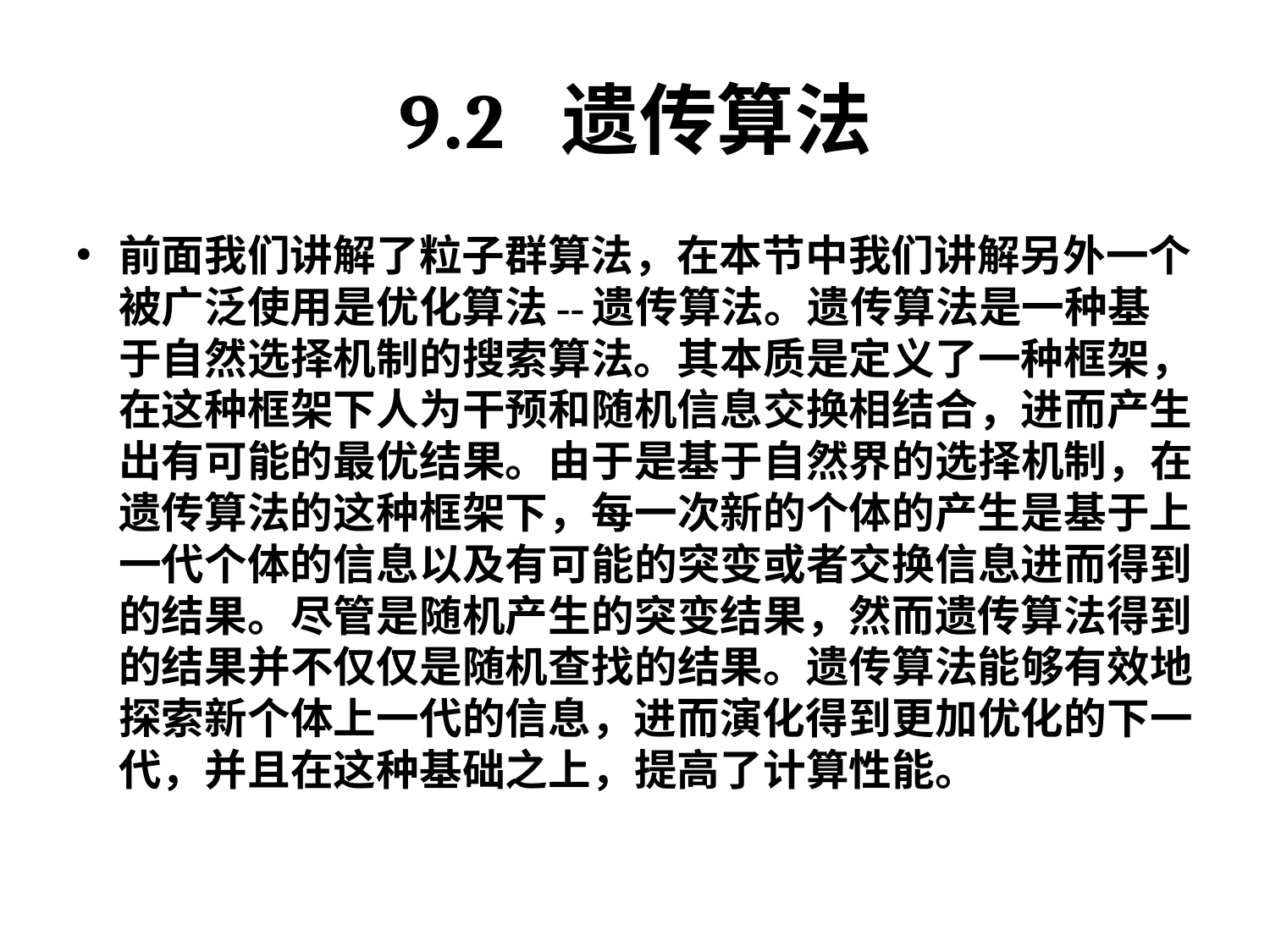

# 9.2  遗传算法
前面我们讲解了粒子群算法，在本节中我们讲解另外一个被广泛使用是优化算法--遗传算法。遗传算法是一种基于自然选择机制的搜索算法。其本质是定义了一种框架，在这种框架下人为干预和随机信息交换相结合，进而产生出有可能的最优结果。由于是基于自然界的选择机制，在遗传算法的这种框架下，每一次新的个体的产生是基于上一代个体的信息以及有可能的突变或者交换信息进而得到的结果。尽管是随机产生的突变结果，然而遗传算法得到的结果并不仅仅是随机查找的结果。遗传算法能够有效地探索新个体上一代的信息，进而演化得到更加优化的下一代，并且在这种基础之上，提高了计算性能。